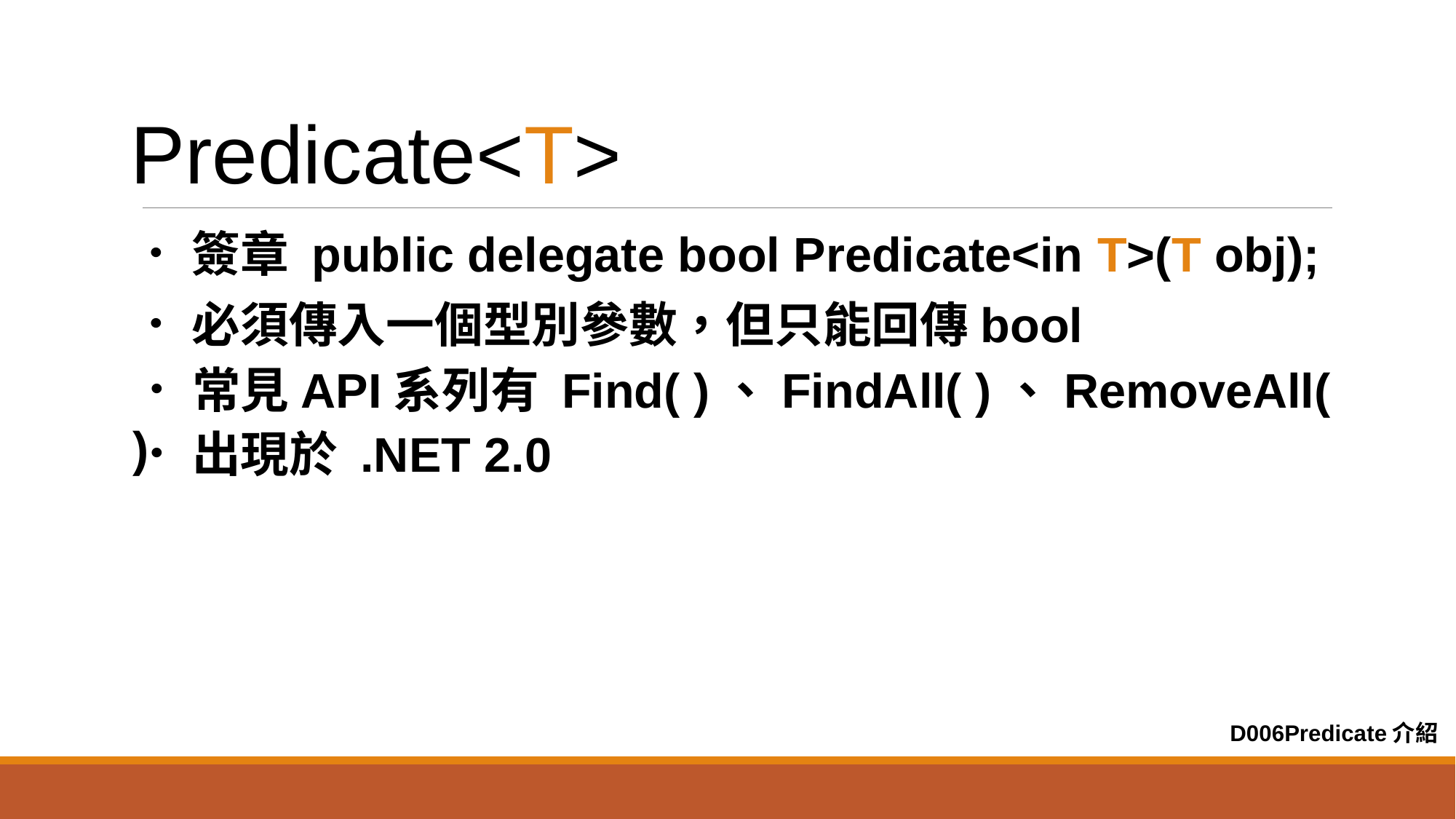

Predicate<T>
． 簽章 public delegate bool Predicate<in T>(T obj);
． 必須傳入一個型別參數，但只能回傳bool
． 常見API系列有 Find( )、FindAll( )、RemoveAll( )
． 出現於 .NET 2.0
D006Predicate介紹